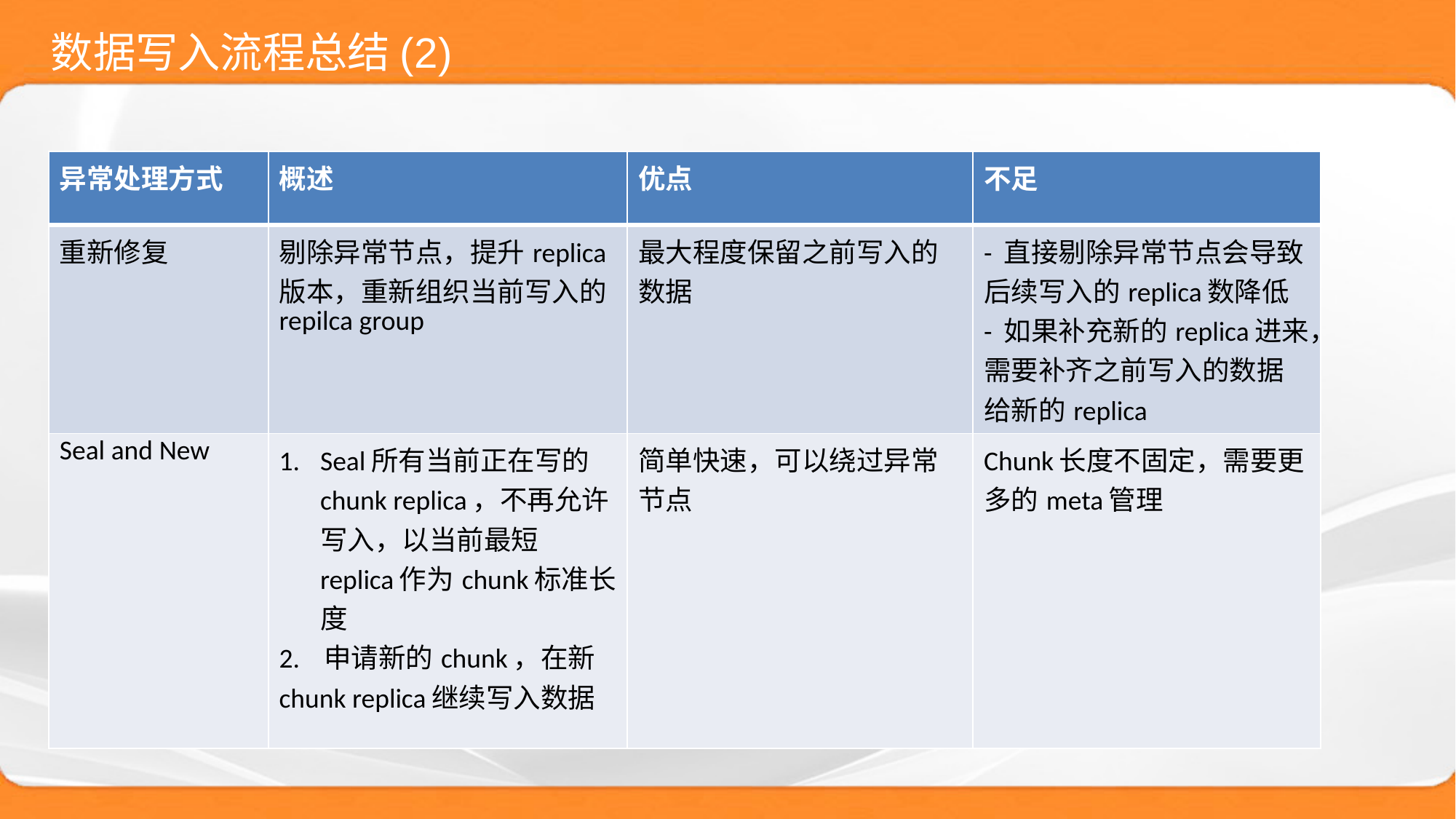

# 数据写入流程总结(2)
| 异常处理方式 | 概述 | 优点 | 不足 |
| --- | --- | --- | --- |
| 重新修复 | 剔除异常节点，提升replica版本，重新组织当前写入的repilca group | 最大程度保留之前写入的数据 | - 直接剔除异常节点会导致后续写入的replica数降低 - 如果补充新的replica进来，需要补齐之前写入的数据给新的replica |
| Seal and New | Seal所有当前正在写的chunk replica，不再允许写入，以当前最短replica作为chunk标准长度 2. 申请新的chunk，在新 chunk replica继续写入数据 | 简单快速，可以绕过异常节点 | Chunk长度不固定，需要更多的meta管理 |